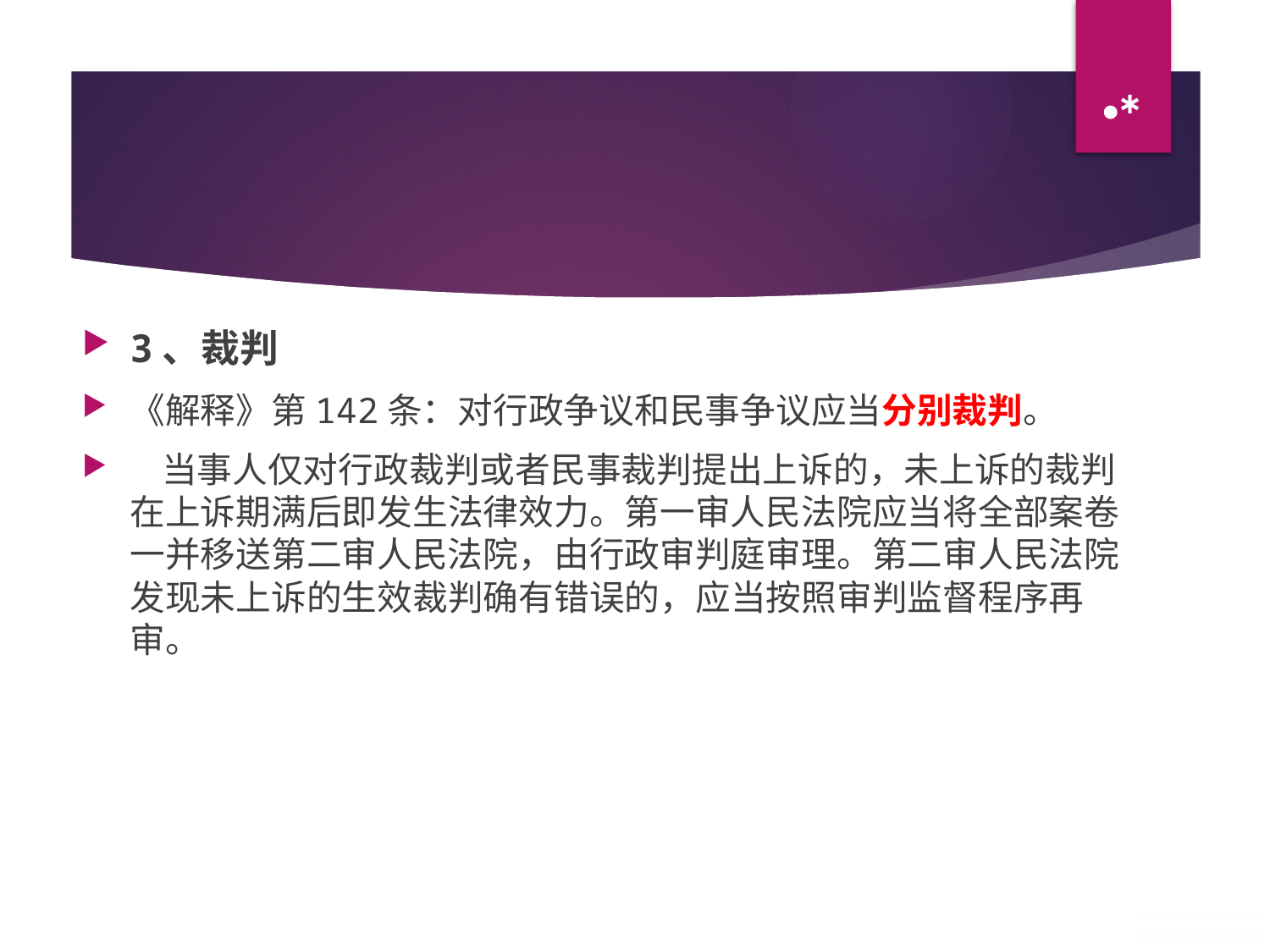

*
#
3、裁判
《解释》第142条：对行政争议和民事争议应当分别裁判。
   当事人仅对行政裁判或者民事裁判提出上诉的，未上诉的裁判在上诉期满后即发生法律效力。第一审人民法院应当将全部案卷一并移送第二审人民法院，由行政审判庭审理。第二审人民法院发现未上诉的生效裁判确有错误的，应当按照审判监督程序再审。